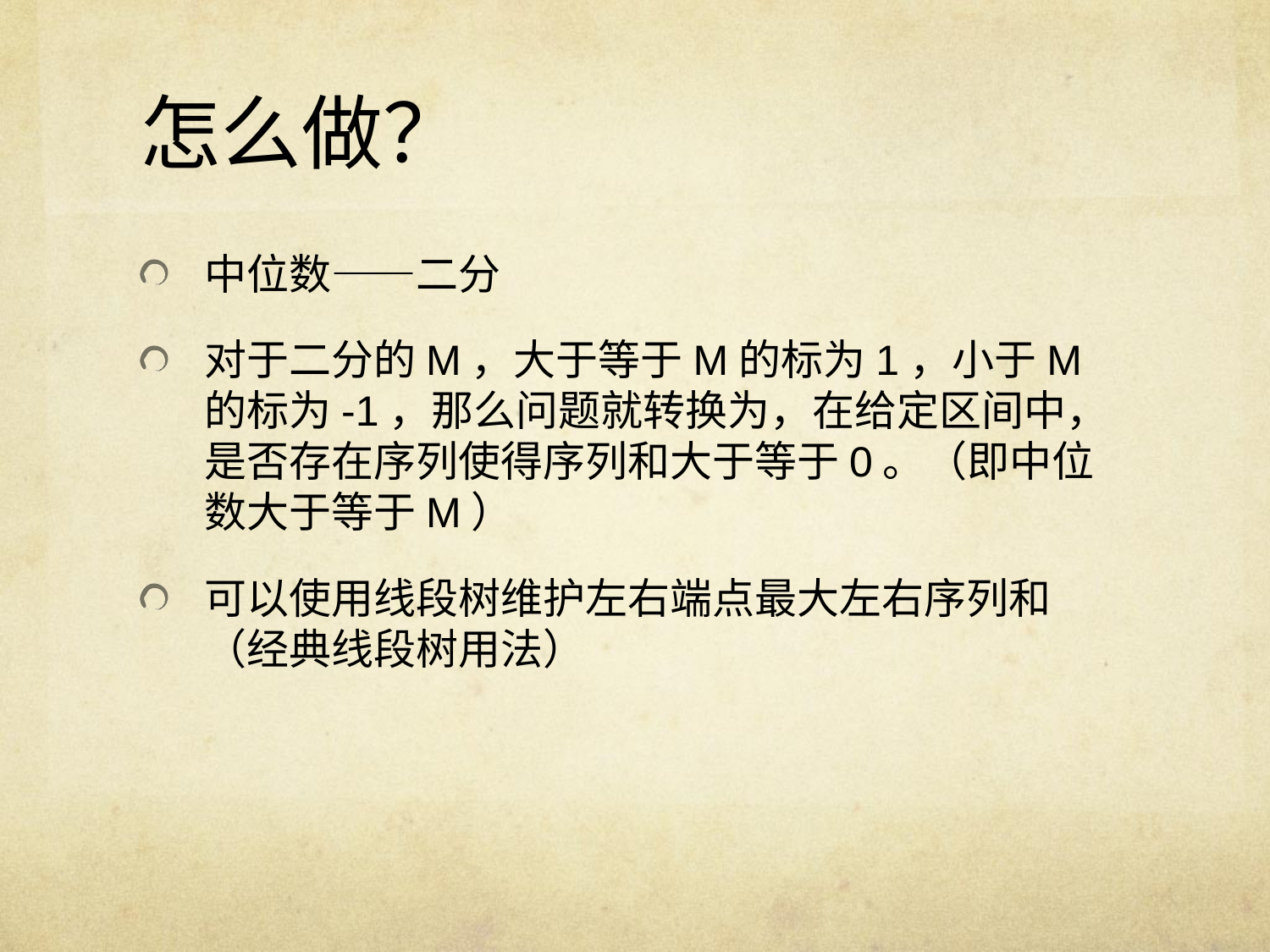

# 怎么做？
中位数——二分
对于二分的M，大于等于M的标为1，小于M的标为-1，那么问题就转换为，在给定区间中，是否存在序列使得序列和大于等于0。（即中位数大于等于M）
可以使用线段树维护左右端点最大左右序列和（经典线段树用法）